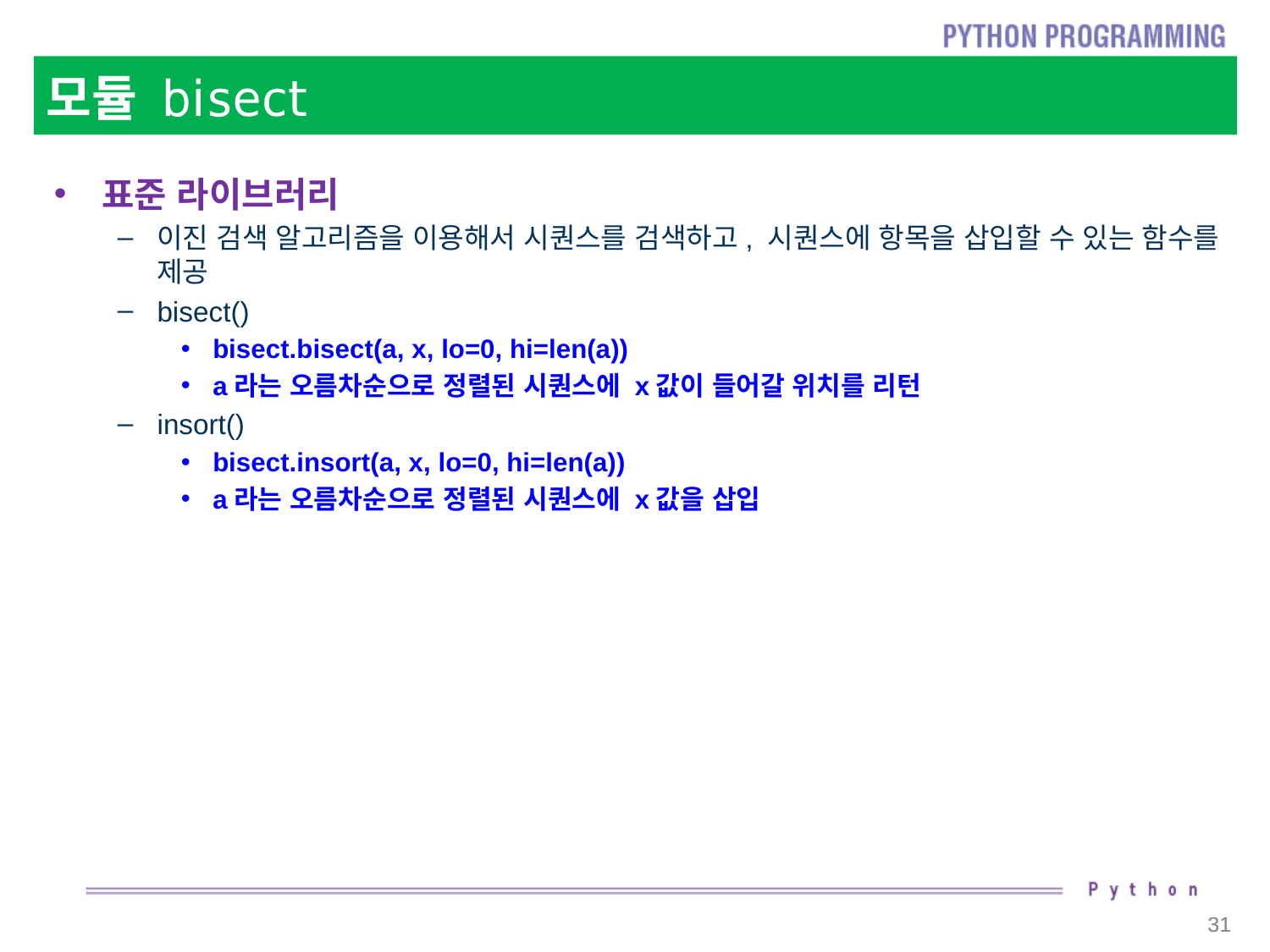

# 모듈 bisect
표준 라이브러리
이진 검색 알고리즘을 이용해서 시퀀스를 검색하고, 시퀀스에 항목을 삽입할 수 있는 함수를 제공
bisect()
bisect.bisect(a, x, lo=0, hi=len(a))
a라는 오름차순으로 정렬된 시퀀스에 x값이 들어갈 위치를 리턴
insort()
bisect.insort(a, x, lo=0, hi=len(a))
a라는 오름차순으로 정렬된 시퀀스에 x값을 삽입
31